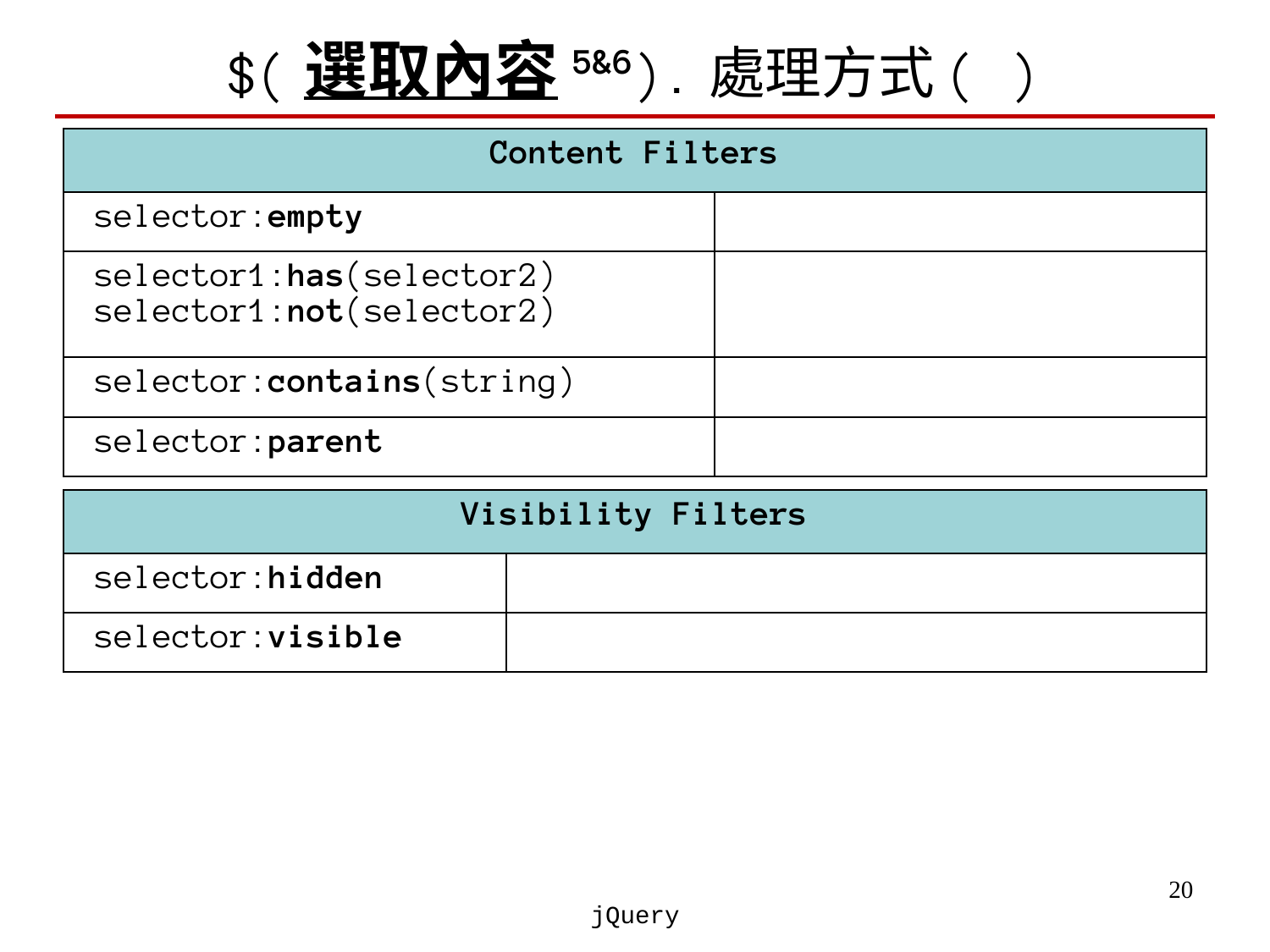

# $(選取內容5&6).處理方式( )
| Content Filters |  |
| --- | --- |
| selector:empty |  |
| selector1:has(selector2) selector1:not(selector2) |  |
| selector:contains(string) |  |
| selector:parent |  |
| Visibility Filters |  |
| --- | --- |
| selector:hidden |  |
| selector:visible |  |
20
jQuery